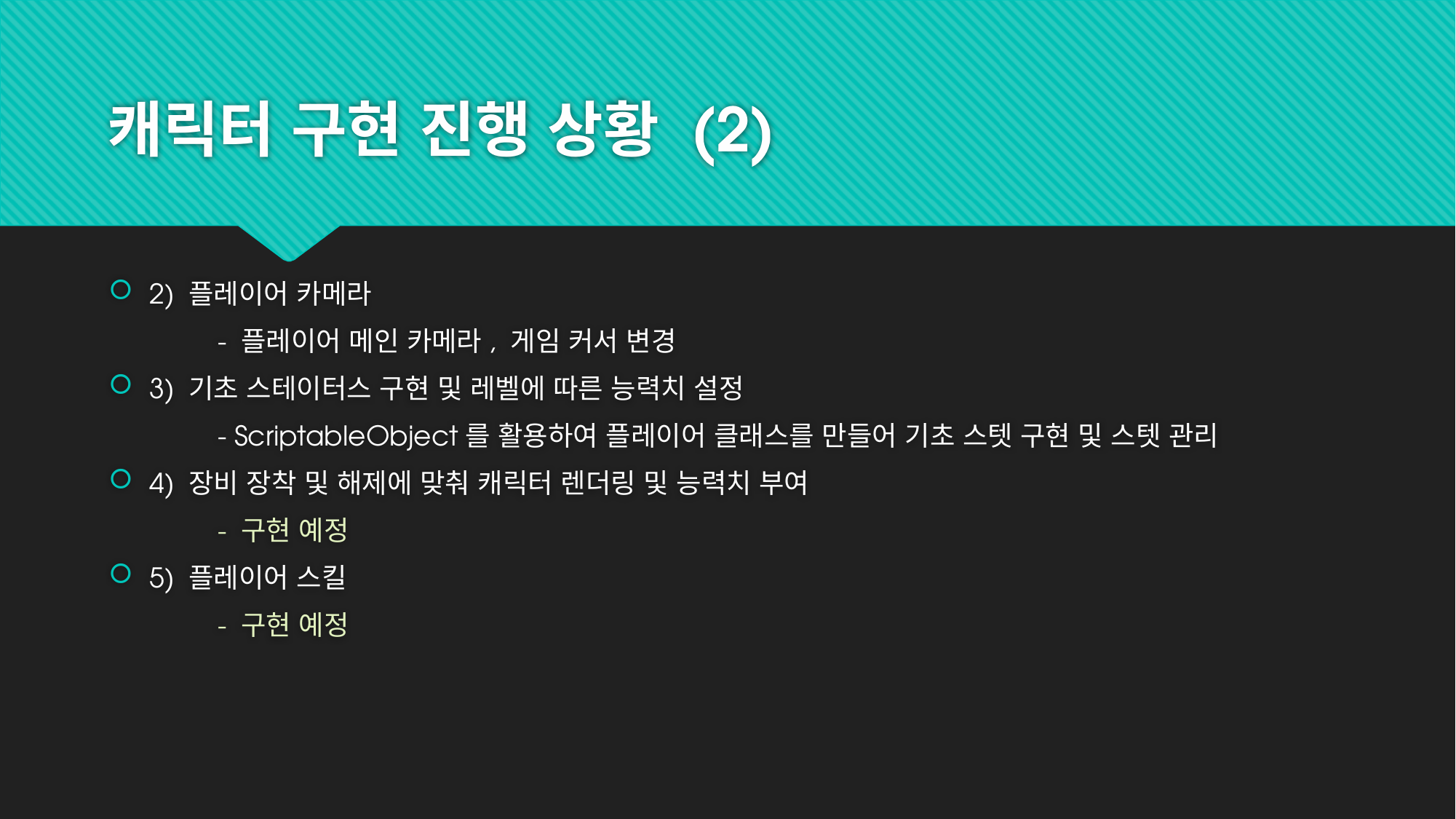

# 캐릭터 구현 진행 상황 (2)
2) 플레이어 카메라
	- 플레이어 메인 카메라, 게임 커서 변경
3) 기초 스테이터스 구현 및 레벨에 따른 능력치 설정
	- ScriptableObject를 활용하여 플레이어 클래스를 만들어 기초 스텟 구현 및 스텟 관리
4) 장비 장착 및 해제에 맞춰 캐릭터 렌더링 및 능력치 부여
	- 구현 예정
5) 플레이어 스킬
	- 구현 예정